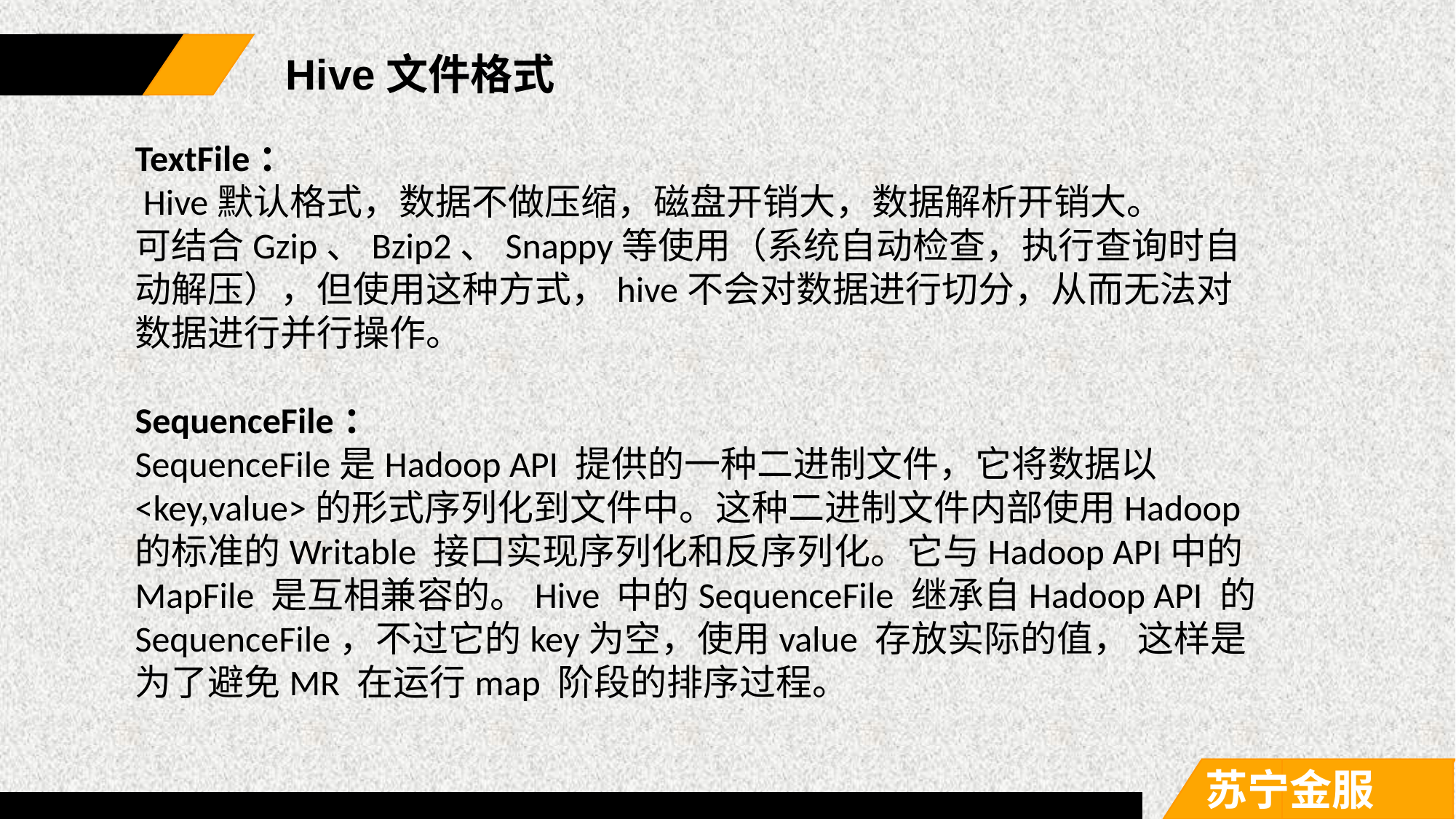

Hive文件格式

TextFile：
 Hive默认格式，数据不做压缩，磁盘开销大，数据解析开销大。
可结合Gzip、Bzip2、Snappy等使用（系统自动检查，执行查询时自动解压），但使用这种方式，hive不会对数据进行切分，从而无法对数据进行并行操作。

SequenceFile：
SequenceFile是Hadoop API 提供的一种二进制文件，它将数据以<key,value>的形式序列化到文件中。这种二进制文件内部使用Hadoop 的标准的Writable 接口实现序列化和反序列化。它与Hadoop API中的MapFile 是互相兼容的。Hive 中的SequenceFile 继承自Hadoop API 的SequenceFile，不过它的key为空，使用value 存放实际的值， 这样是为了避免MR 在运行map 阶段的排序过程。